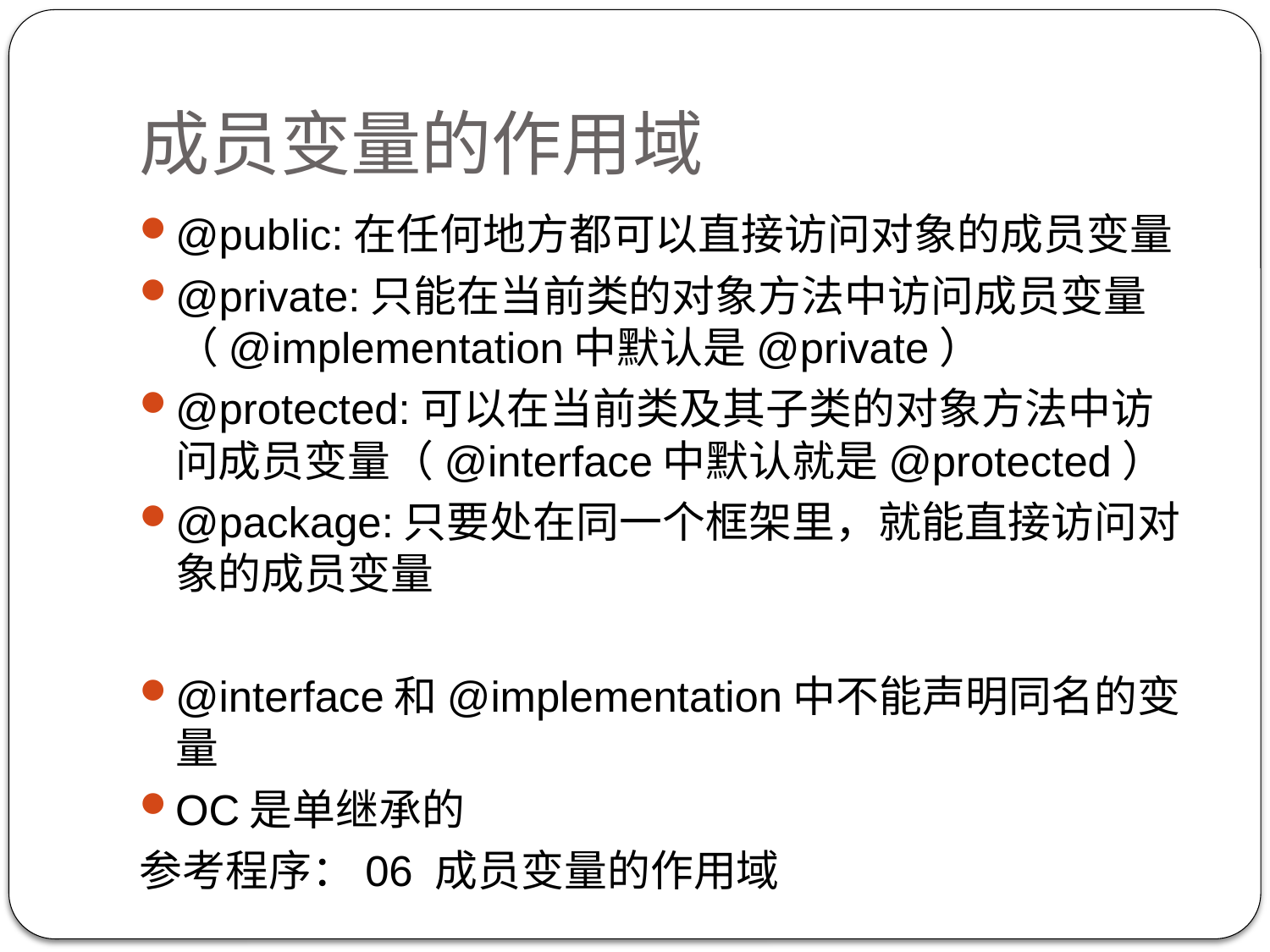

# 成员变量的作用域
@public:在任何地方都可以直接访问对象的成员变量
@private:只能在当前类的对象方法中访问成员变量（@implementation中默认是@private）
@protected:可以在当前类及其子类的对象方法中访问成员变量（@interface中默认就是@protected）
@package:只要处在同一个框架里，就能直接访问对象的成员变量

@interface和@implementation中不能声明同名的变量
OC是单继承的
参考程序：06 成员变量的作用域